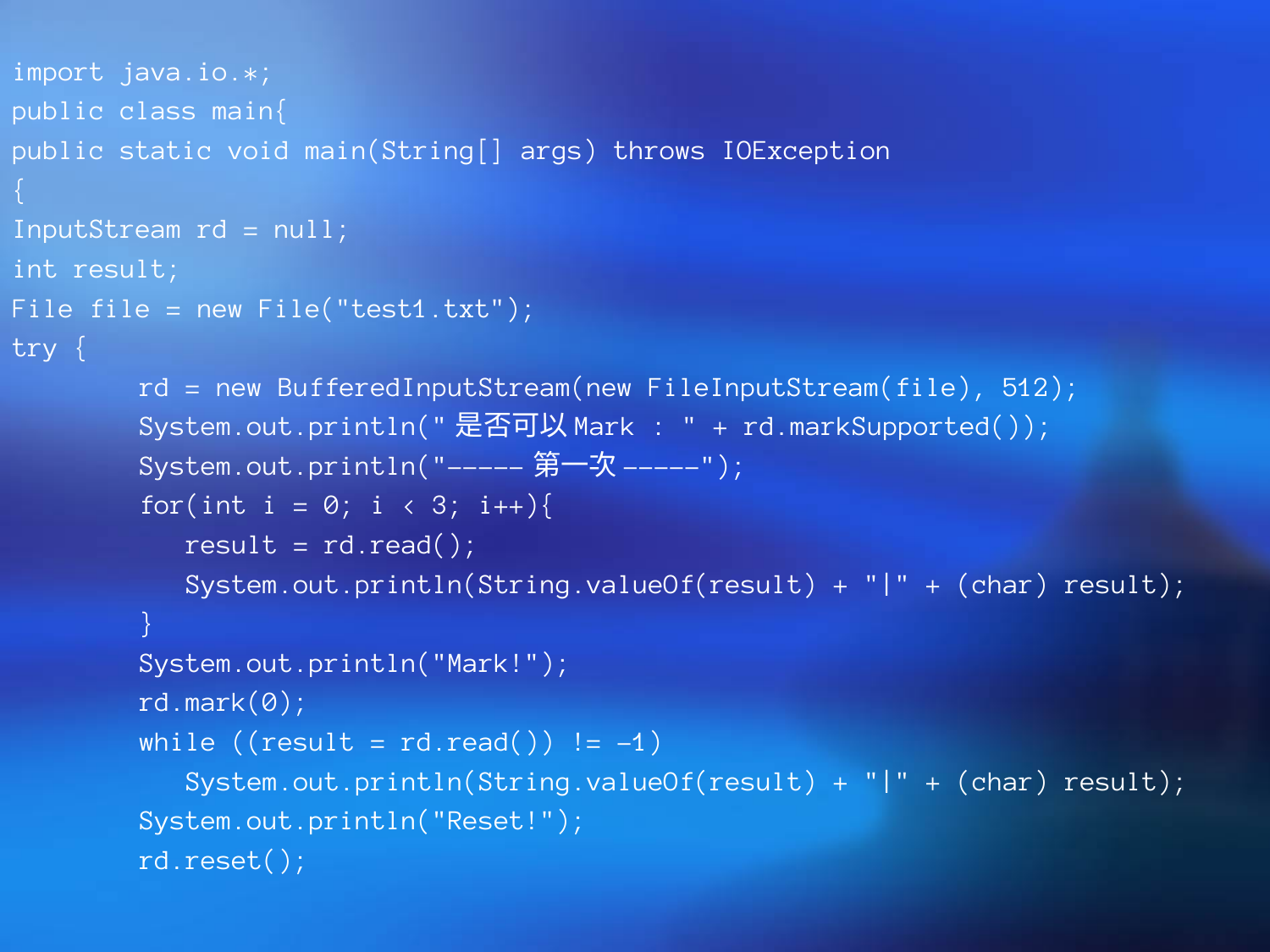

import java.io.*;
public class main{
public static void main(String[] args) throws IOException
{
InputStream rd = null;
int result;
File file = new File("test1.txt");
try {
	rd = new BufferedInputStream(new FileInputStream(file), 512);
	System.out.println("是否可以Mark : " + rd.markSupported());
	System.out.println("-----第一次-----");
	for(int i = 0; i < 3; i++){
	   result = rd.read();
	   System.out.println(String.valueOf(result) + "|" + (char) result);
	}
	System.out.println("Mark!");
	rd.mark(0);
	while ((result = rd.read()) != -1)
	   System.out.println(String.valueOf(result) + "|" + (char) result);
	System.out.println("Reset!");
	rd.reset();